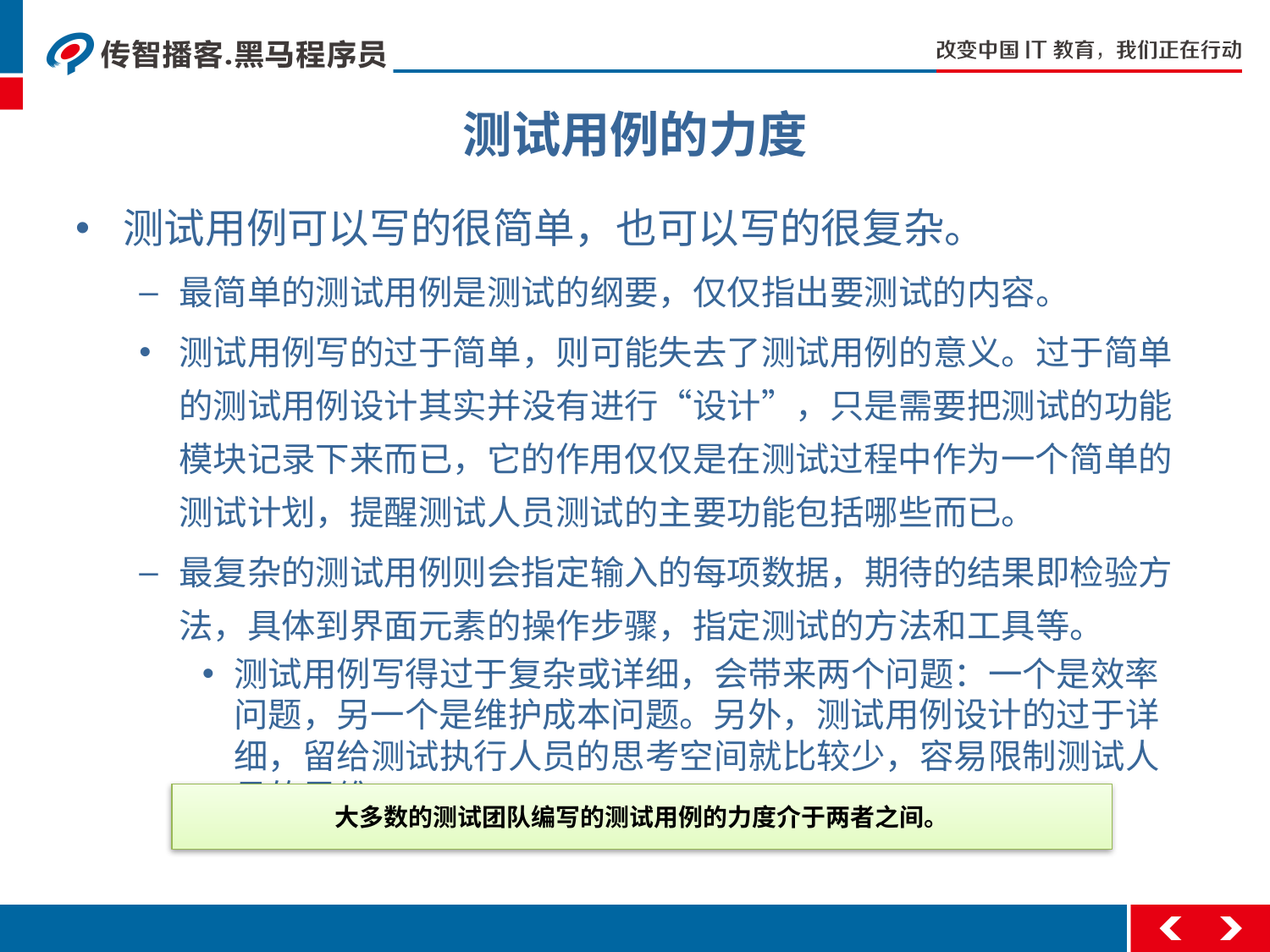

# 测试用例的力度
测试用例可以写的很简单，也可以写的很复杂。
最简单的测试用例是测试的纲要，仅仅指出要测试的内容。
测试用例写的过于简单，则可能失去了测试用例的意义。过于简单的测试用例设计其实并没有进行“设计”，只是需要把测试的功能模块记录下来而已，它的作用仅仅是在测试过程中作为一个简单的测试计划，提醒测试人员测试的主要功能包括哪些而已。
最复杂的测试用例则会指定输入的每项数据，期待的结果即检验方法，具体到界面元素的操作步骤，指定测试的方法和工具等。
测试用例写得过于复杂或详细，会带来两个问题：一个是效率问题，另一个是维护成本问题。另外，测试用例设计的过于详细，留给测试执行人员的思考空间就比较少，容易限制测试人员的思维。
大多数的测试团队编写的测试用例的力度介于两者之间。